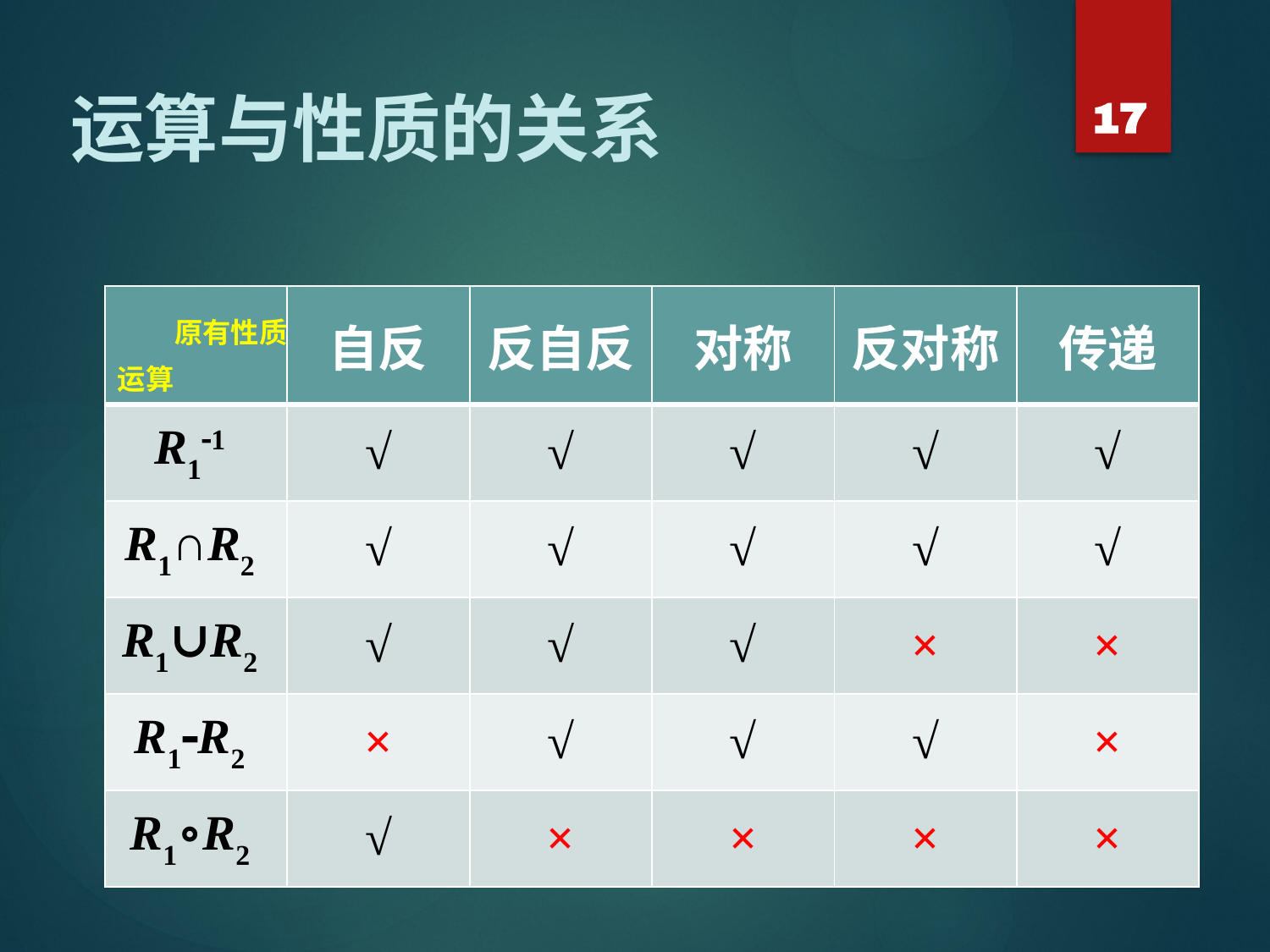

17
# 运算与性质的关系
| 原有性质 运算 | 自反 | 反自反 | 对称 | 反对称 | 传递 |
| --- | --- | --- | --- | --- | --- |
| R1−1 | √ | √ | √ | √ | √ |
| R1∩R2 | √ | √ | √ | √ | √ |
| R1∪R2 | √ | √ | √ | × | × |
| R1−R2 | × | √ | √ | √ | × |
| R1∘R2 | √ | × | × | × | × |
| 原有性质 运算 | 自反 | 反自反 | 对称 | 反对称 | 传递 |
| --- | --- | --- | --- | --- | --- |
| R1−1 |  |  |  |  |  |
| R1∩R2 |  |  |  |  |  |
| R1∪R2 |  |  |  |  |  |
| R1−R2 |  |  |  |  |  |
| R1∘R2 |  |  |  |  |  |